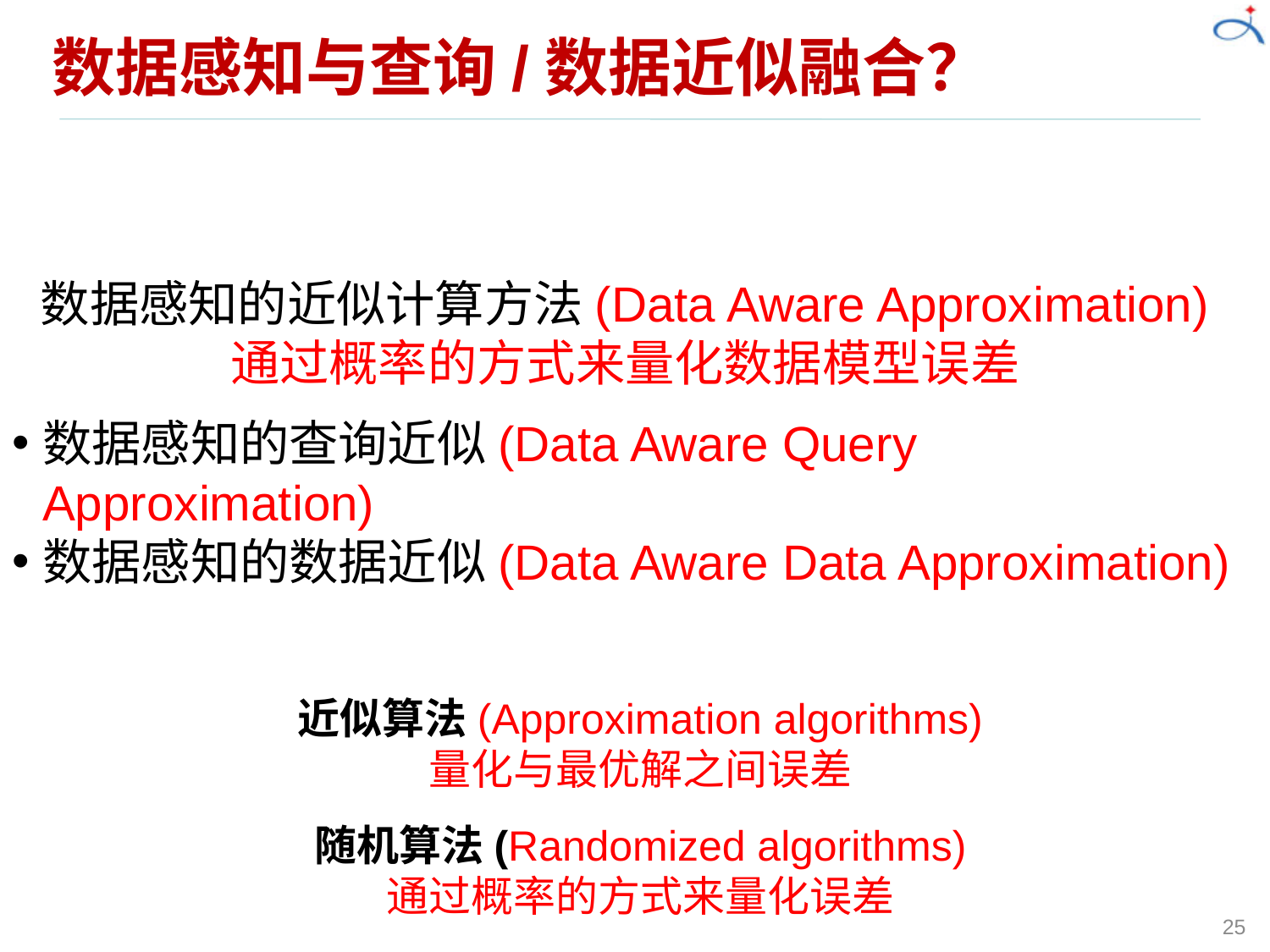

# 数据感知与查询/数据近似融合？
数据感知的近似计算方法(Data Aware Approximation)
通过概率的方式来量化数据模型误差
数据感知的查询近似(Data Aware Query Approximation)
数据感知的数据近似(Data Aware Data Approximation)
近似算法(Approximation algorithms)
量化与最优解之间误差
随机算法(Randomized algorithms)
通过概率的方式来量化误差
25